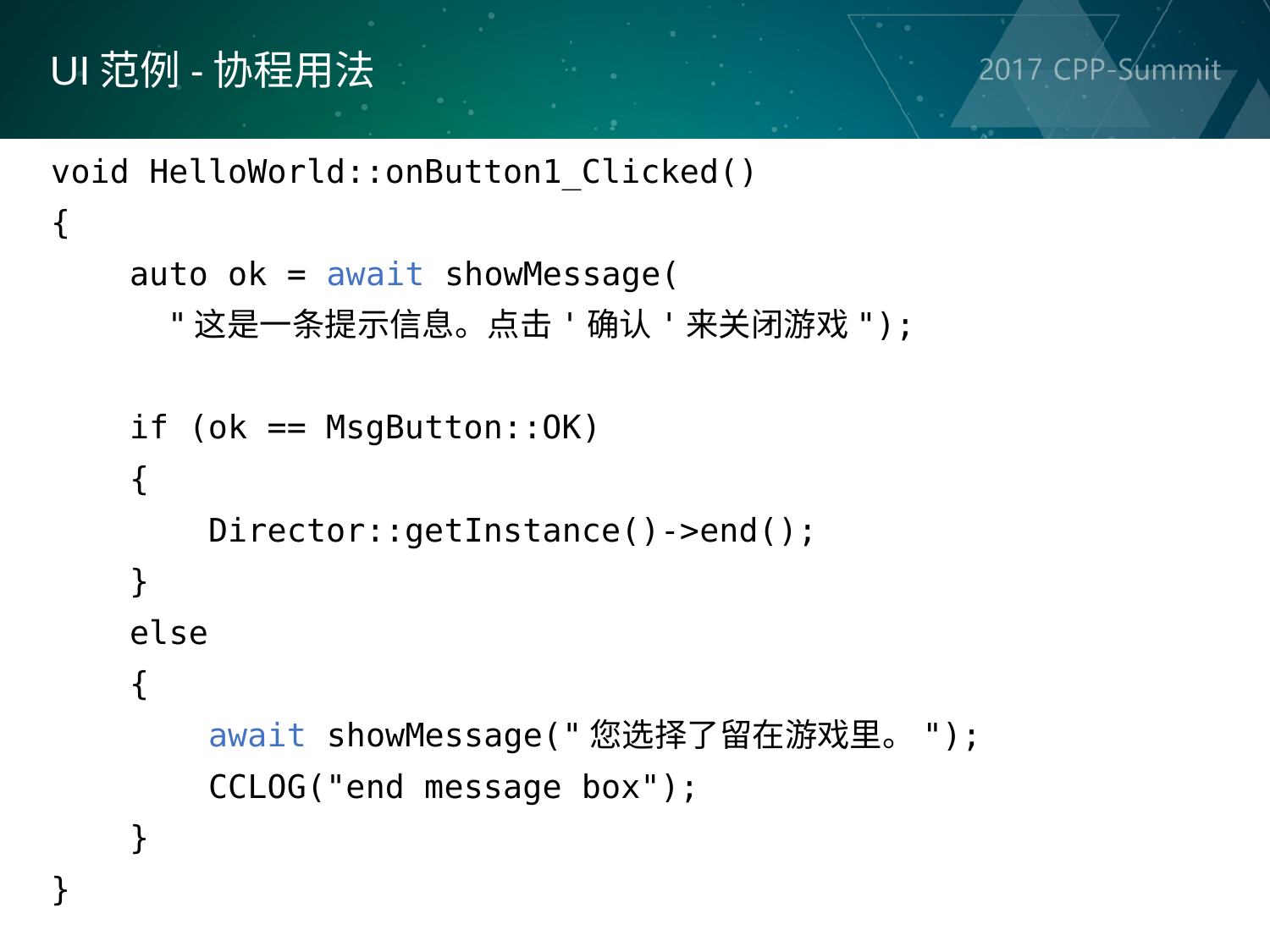

UI范例-协程用法
void HelloWorld::onButton1_Clicked()
{
    auto ok = await showMessage(
			"这是一条提示信息。点击'确认'来关闭游戏");

    if (ok == MsgButton::OK)
    {
        Director::getInstance()->end();
    }
    else
    {
        await showMessage("您选择了留在游戏里。");
        CCLOG("end message box");
    }
}